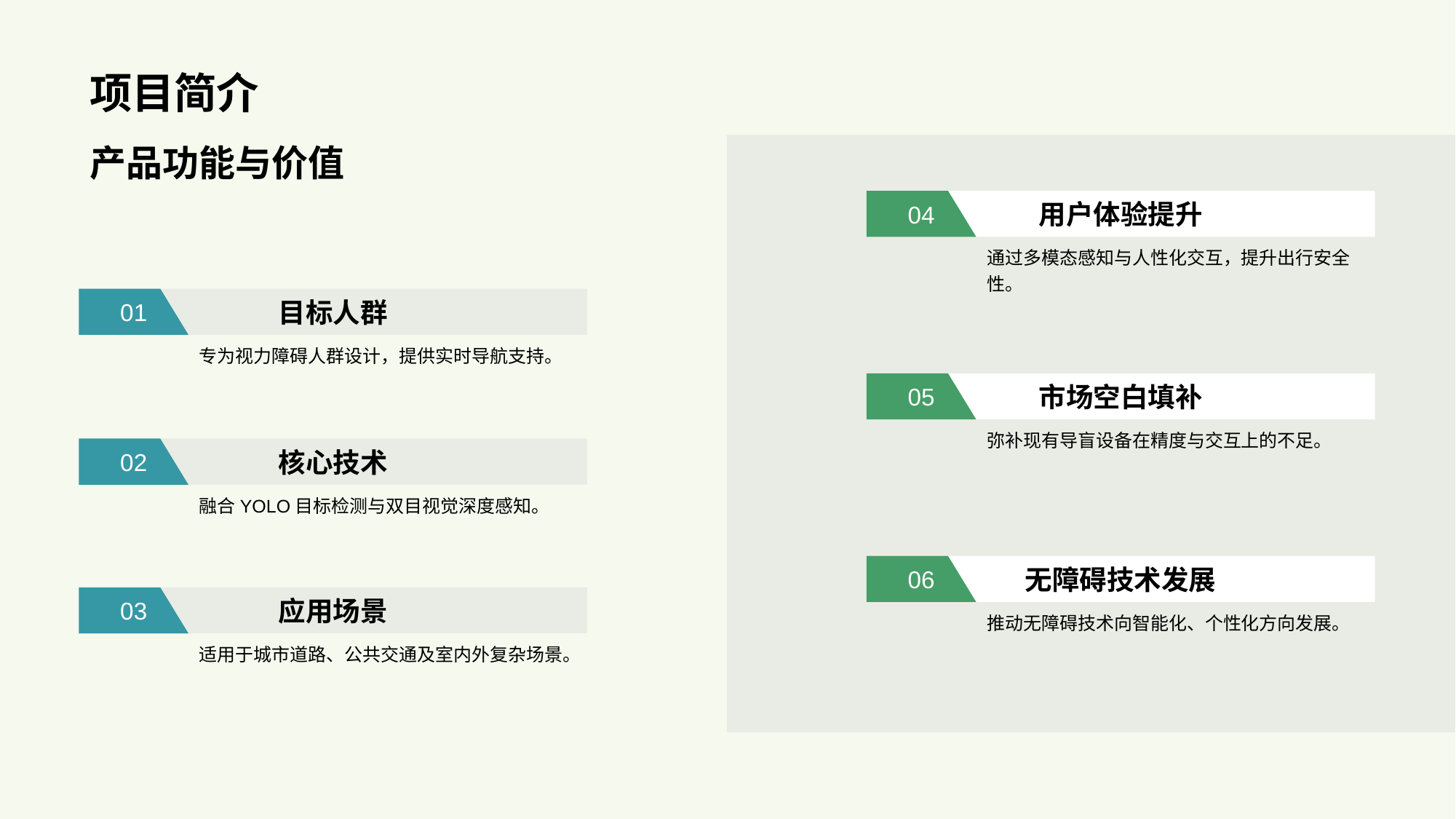

# 项目简介
产品功能与价值

用户体验提升
04
通过多模态感知与人性化交互，提升出行安全性。
市场空白填补
05
弥补现有导盲设备在精度与交互上的不足。
无障碍技术发展
06
推动无障碍技术向智能化、个性化方向发展。
目标人群
01
专为视力障碍人群设计，提供实时导航支持。
核心技术
02
融合YOLO目标检测与双目视觉深度感知。
应用场景
03
适用于城市道路、公共交通及室内外复杂场景。